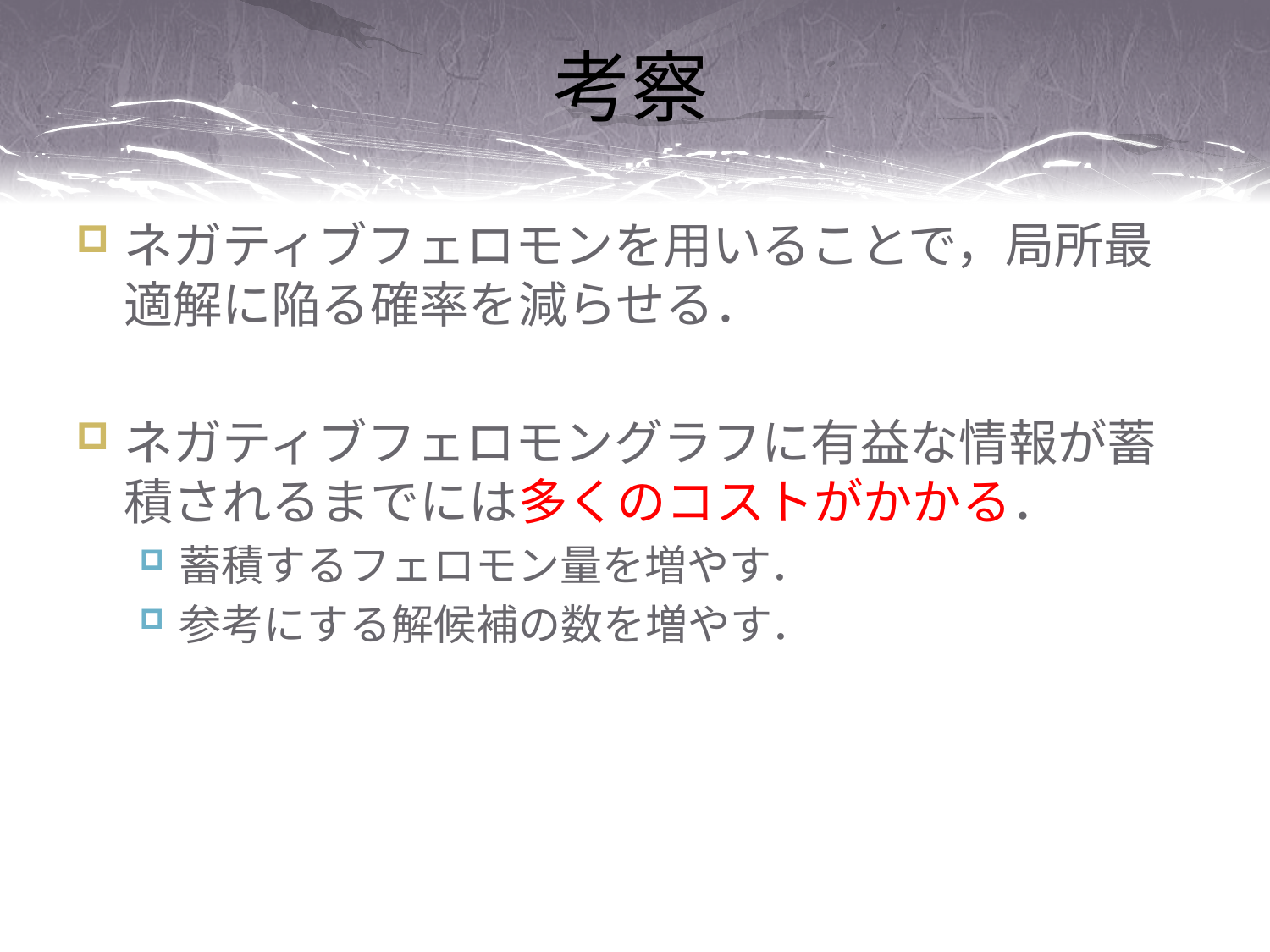

# 考察
ネガティブフェロモンを用いることで，局所最適解に陥る確率を減らせる．

ネガティブフェロモングラフに有益な情報が蓄積されるまでには多くのコストがかかる．
蓄積するフェロモン量を増やす．
参考にする解候補の数を増やす．